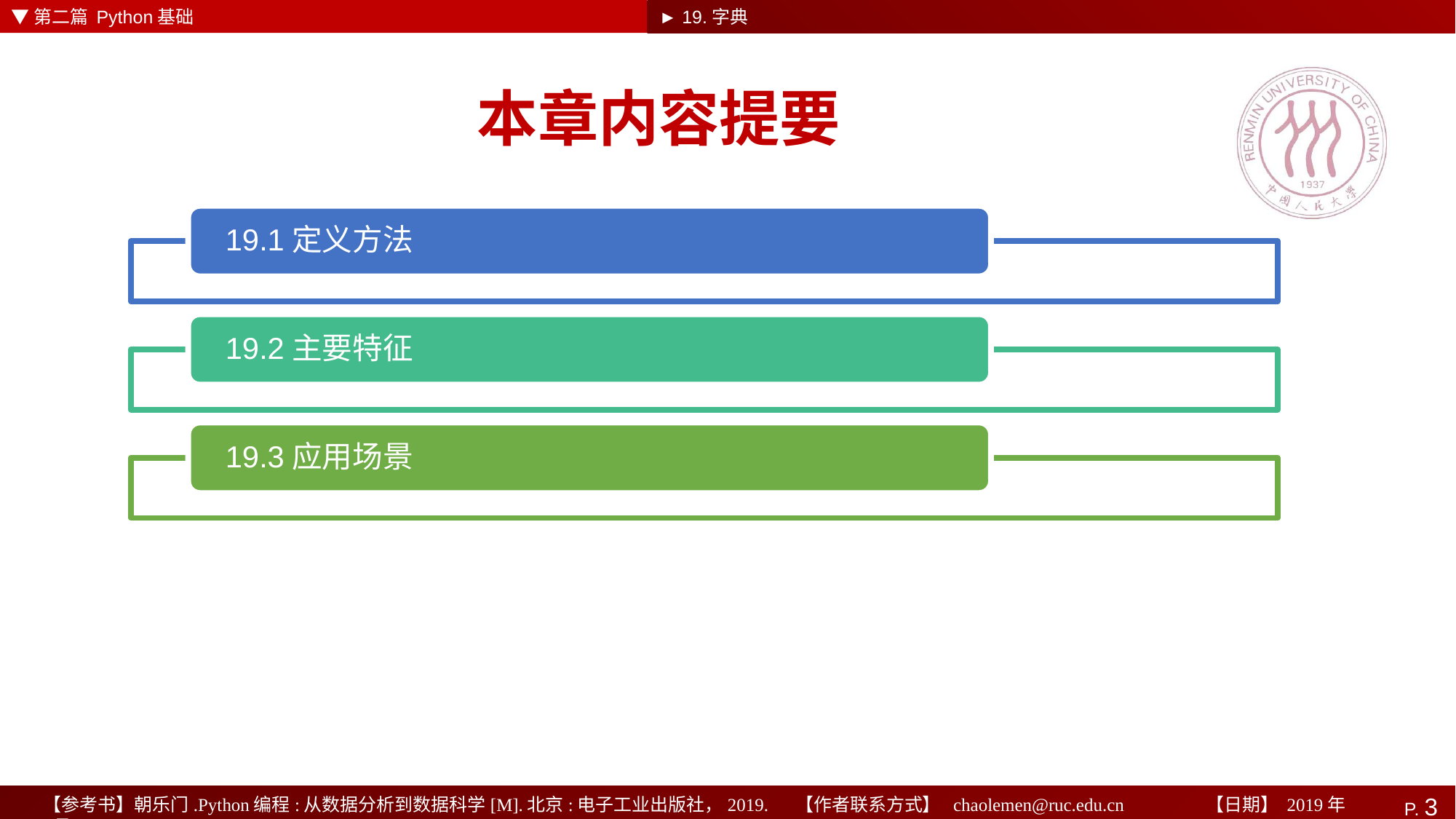

▼第二篇 Python基础
► 19.字典
# 本章内容提要
19.1定义方法
19.2主要特征
19.3应用场景